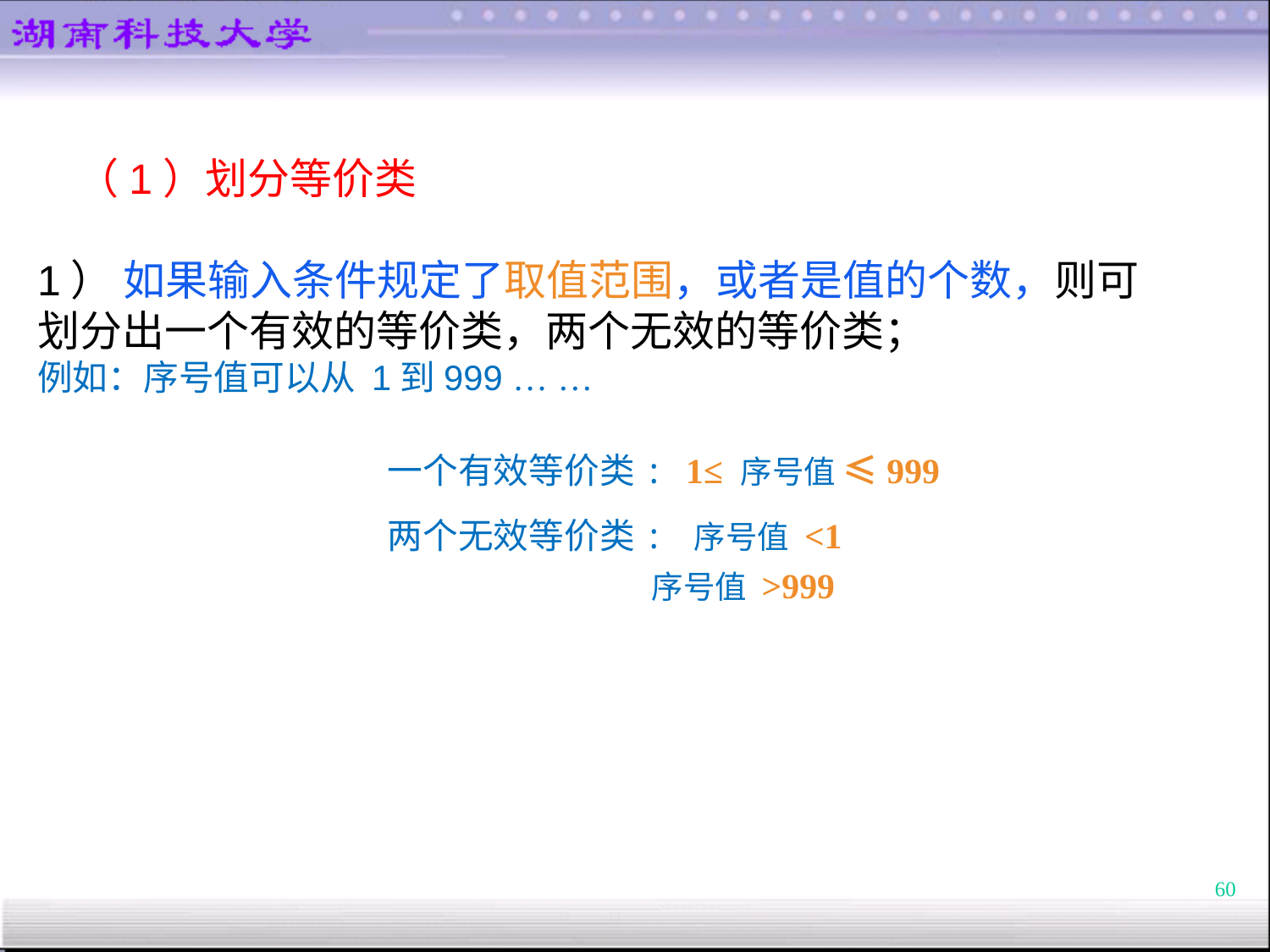

（1）划分等价类

1） 如果输入条件规定了取值范围，或者是值的个数，则可划分出一个有效的等价类，两个无效的等价类；
例如：序号值可以从 1到999 … …

一个有效等价类: 1≤ 序号值 ≤999
两个无效等价类: 序号值 <1
  序号值 >999
60